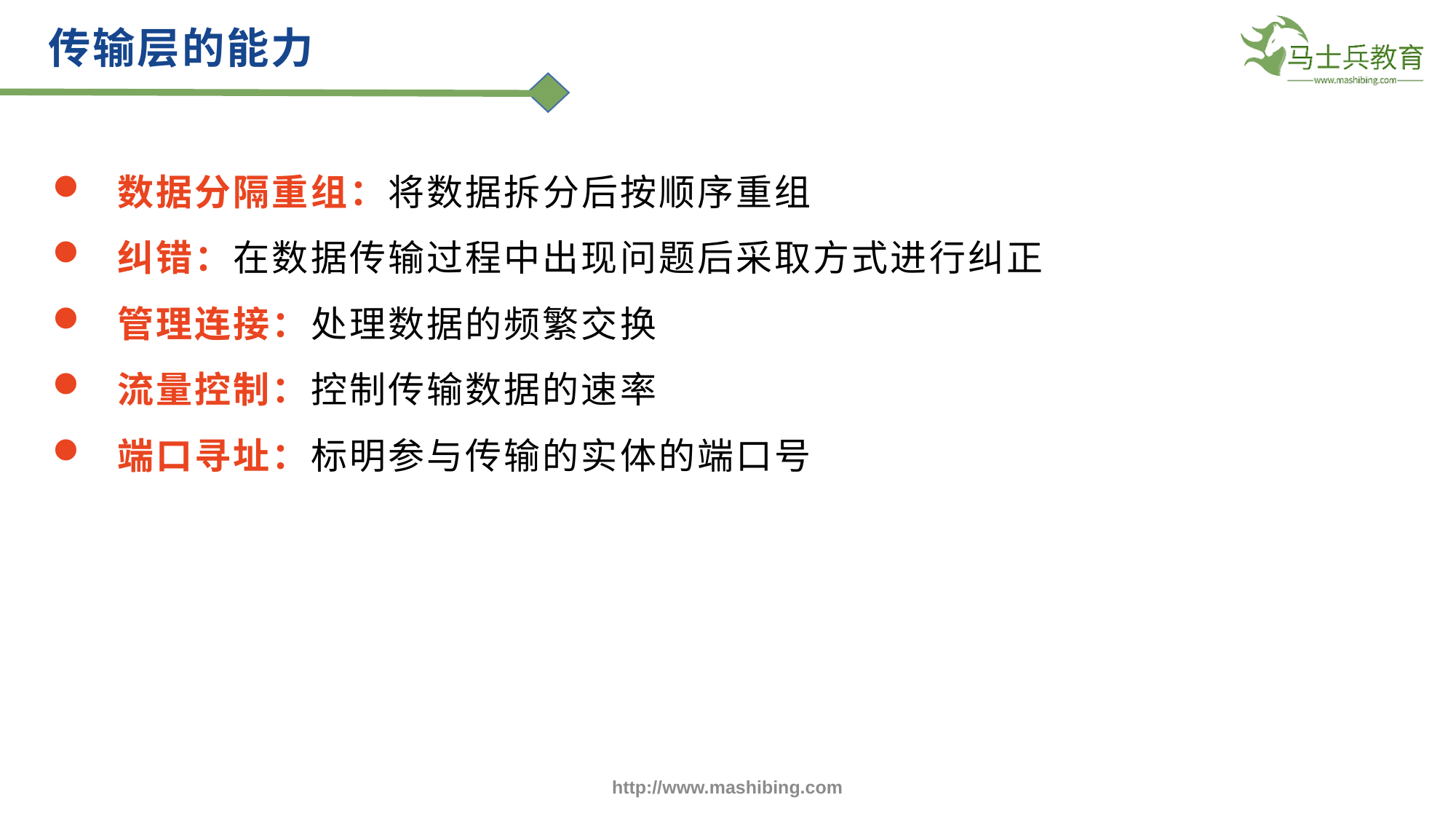

传输层的能力
数据分隔重组：将数据拆分后按顺序重组
纠错：在数据传输过程中出现问题后采取方式进行纠正
管理连接：处理数据的频繁交换
流量控制：控制传输数据的速率
端口寻址：标明参与传输的实体的端口号